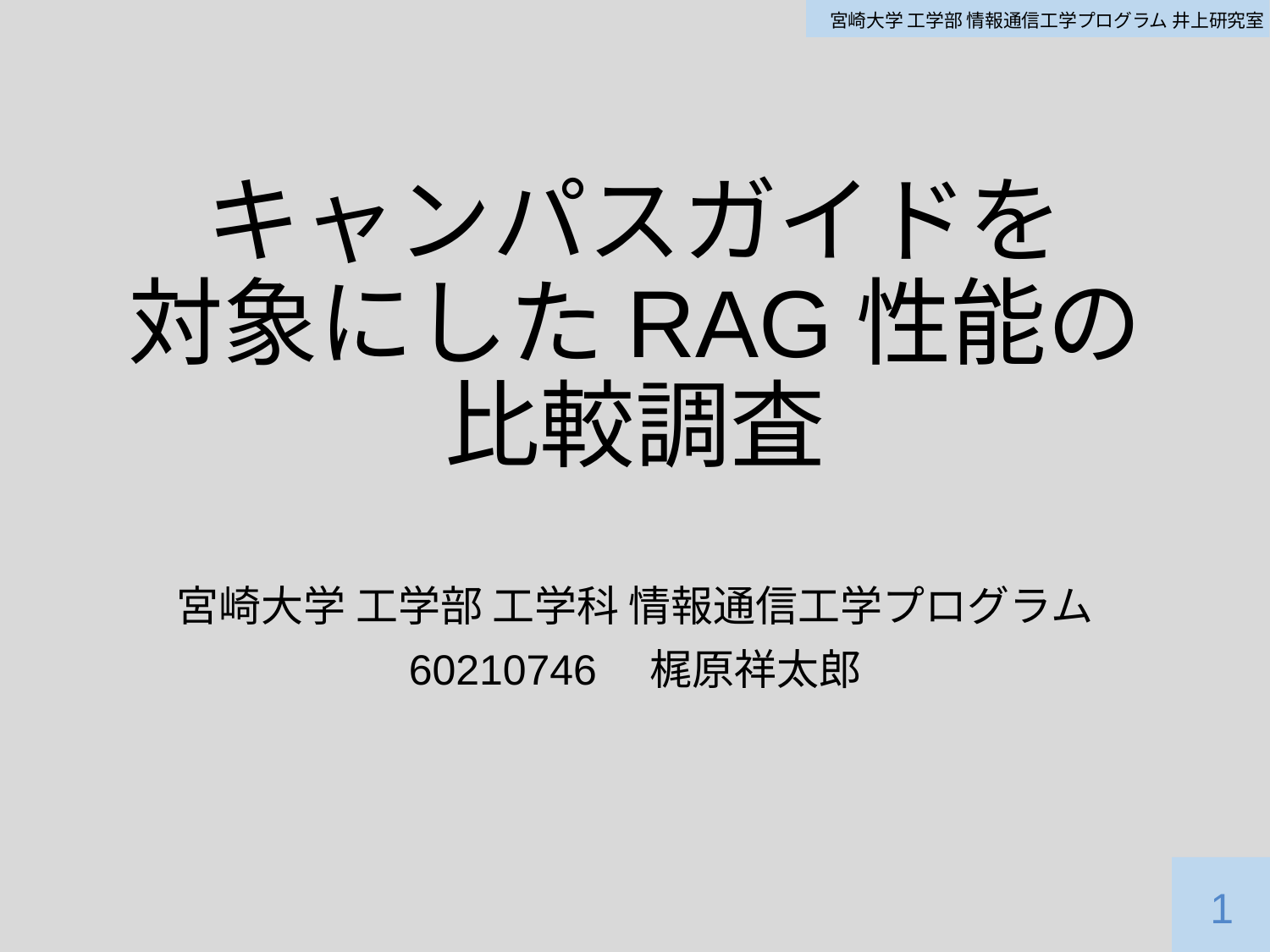

# キャンパスガイドを 対象にしたRAG性能の 比較調査
宮崎大学 工学部 工学科 情報通信工学プログラム
60210746　梶原祥太郎
1